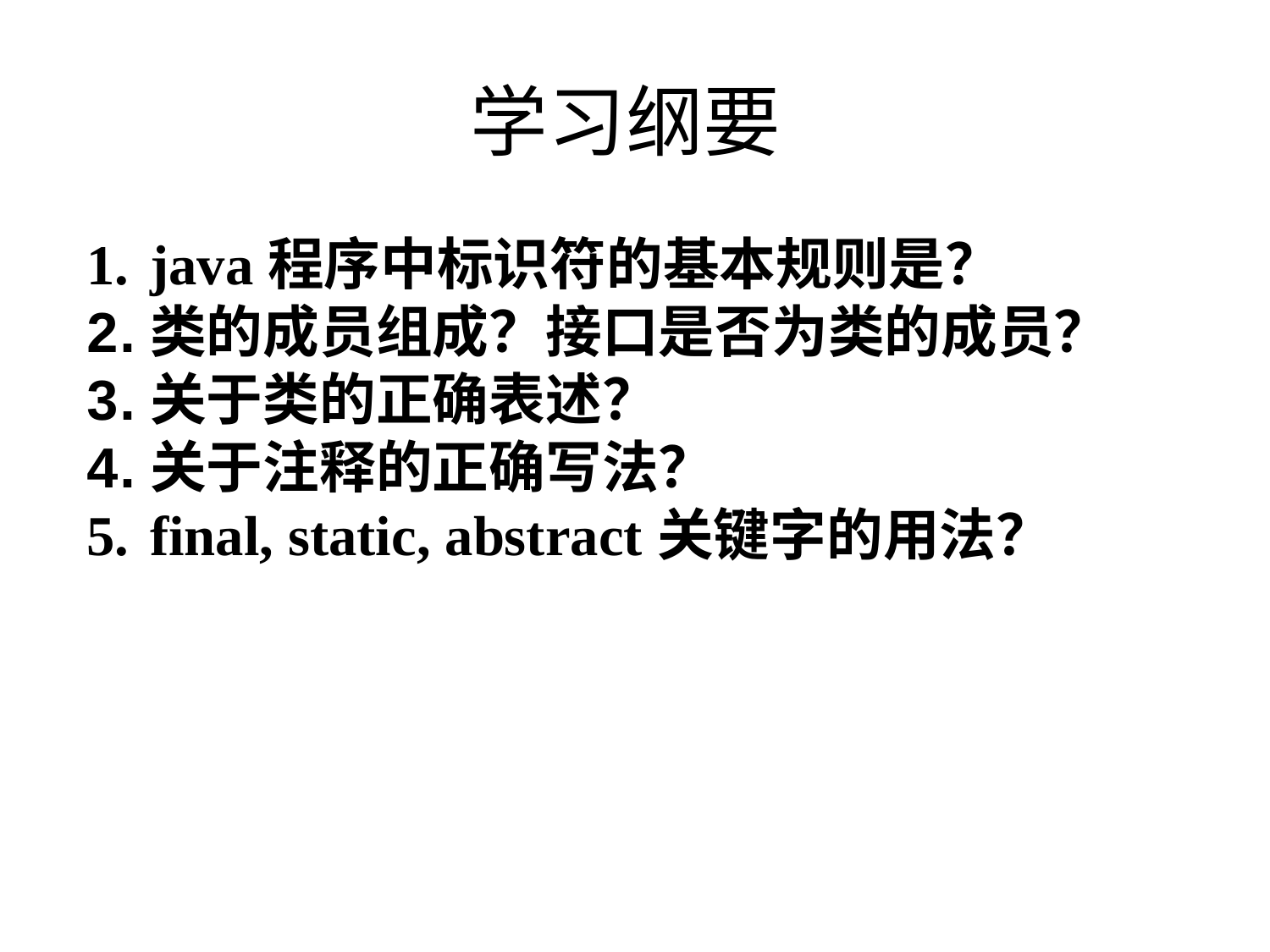

学习纲要
java程序中标识符的基本规则是？
类的成员组成？接口是否为类的成员？
关于类的正确表述？
关于注释的正确写法？
final, static, abstract关键字的用法？